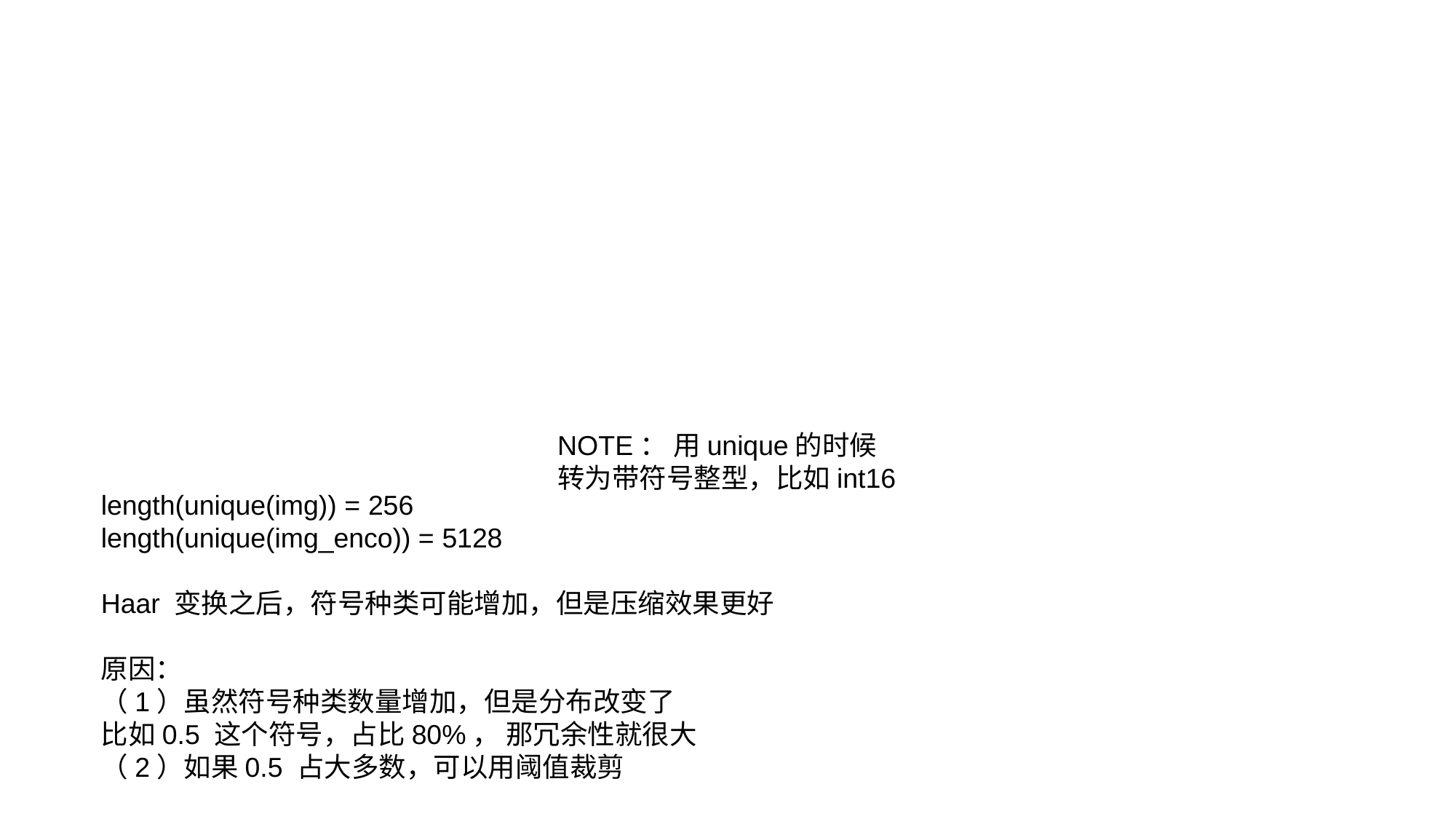

NOTE： 用unique的时候转为带符号整型，比如int16

length(unique(img)) = 256
length(unique(img_enco)) = 5128

Haar 变换之后，符号种类可能增加，但是压缩效果更好

原因：
（1）虽然符号种类数量增加，但是分布改变了
比如0.5 这个符号，占比80%， 那冗余性就很大
（2）如果0.5 占大多数，可以用阈值裁剪